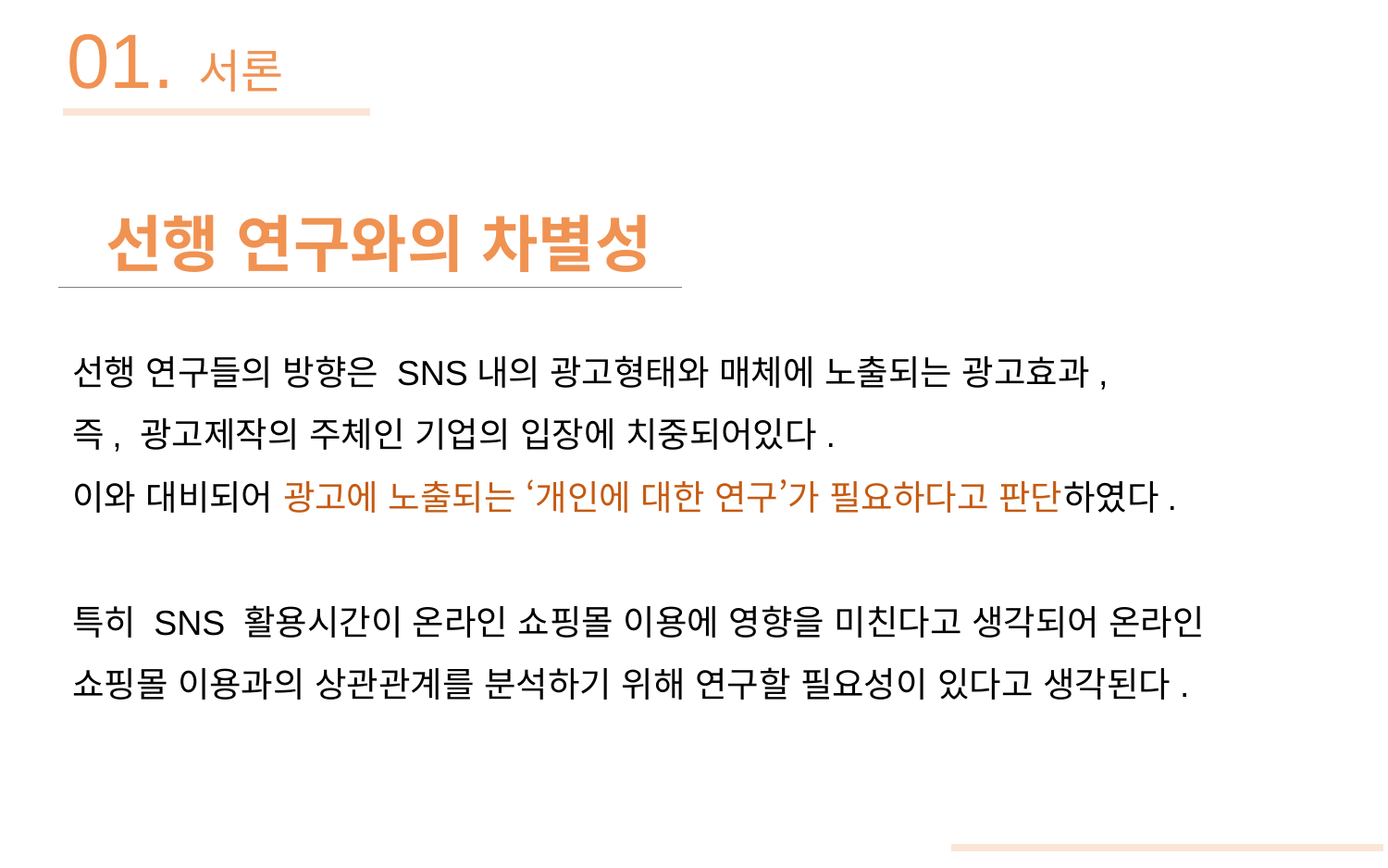

01. 서론
선행 연구와의 차별성
선행 연구들의 방향은 SNS내의 광고형태와 매체에 노출되는 광고효과,
즉, 광고제작의 주체인 기업의 입장에 치중되어있다.
이와 대비되어 광고에 노출되는 ‘개인에 대한 연구’가 필요하다고 판단하였다.

특히 SNS 활용시간이 온라인 쇼핑몰 이용에 영향을 미친다고 생각되어 온라인 쇼핑몰 이용과의 상관관계를 분석하기 위해 연구할 필요성이 있다고 생각된다.